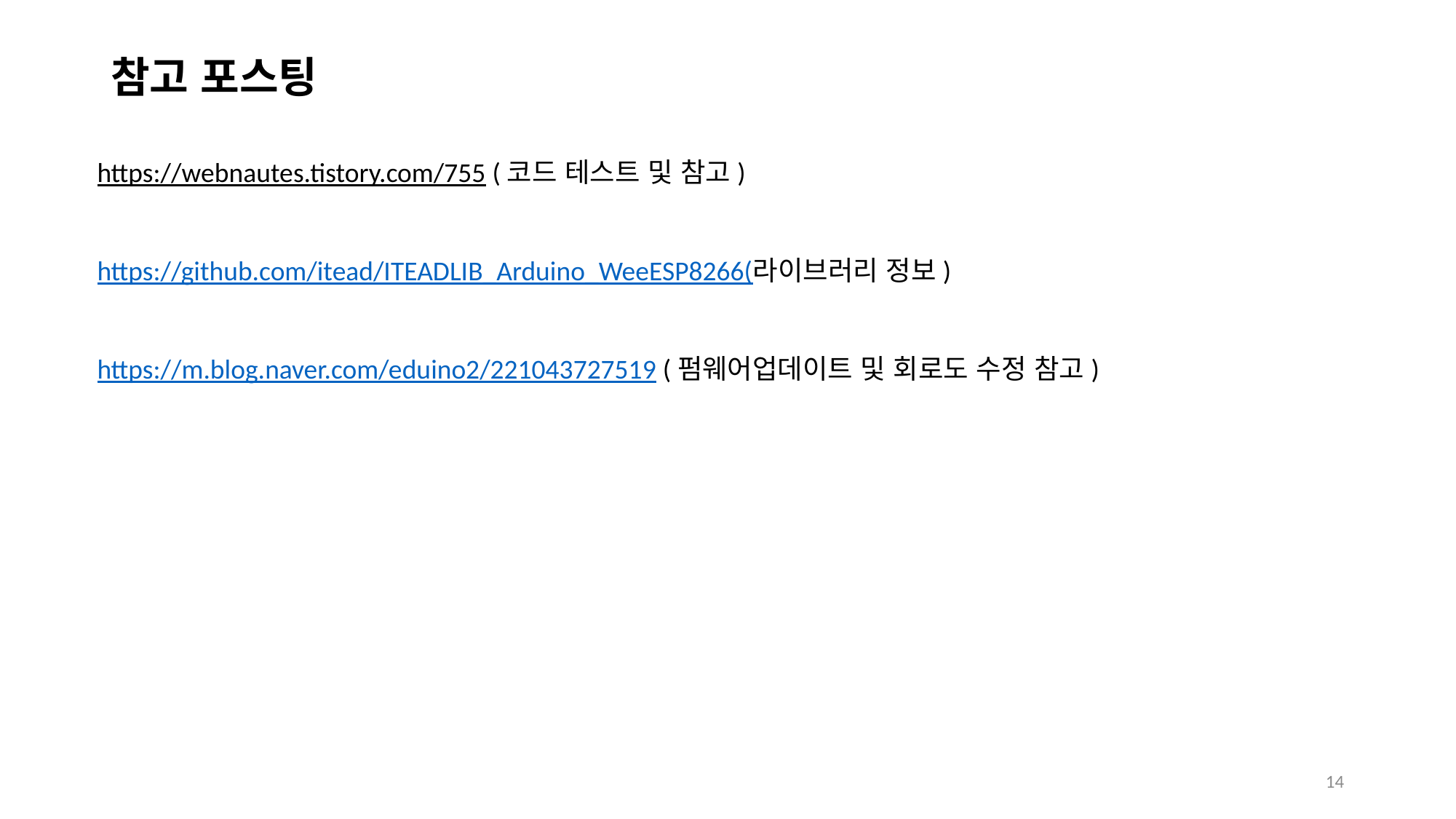

# 참고 포스팅
https://webnautes.tistory.com/755 (코드 테스트 및 참고)

https://github.com/itead/ITEADLIB_Arduino_WeeESP8266(라이브러리 정보)

https://m.blog.naver.com/eduino2/221043727519 (펌웨어업데이트 및 회로도 수정 참고)

14